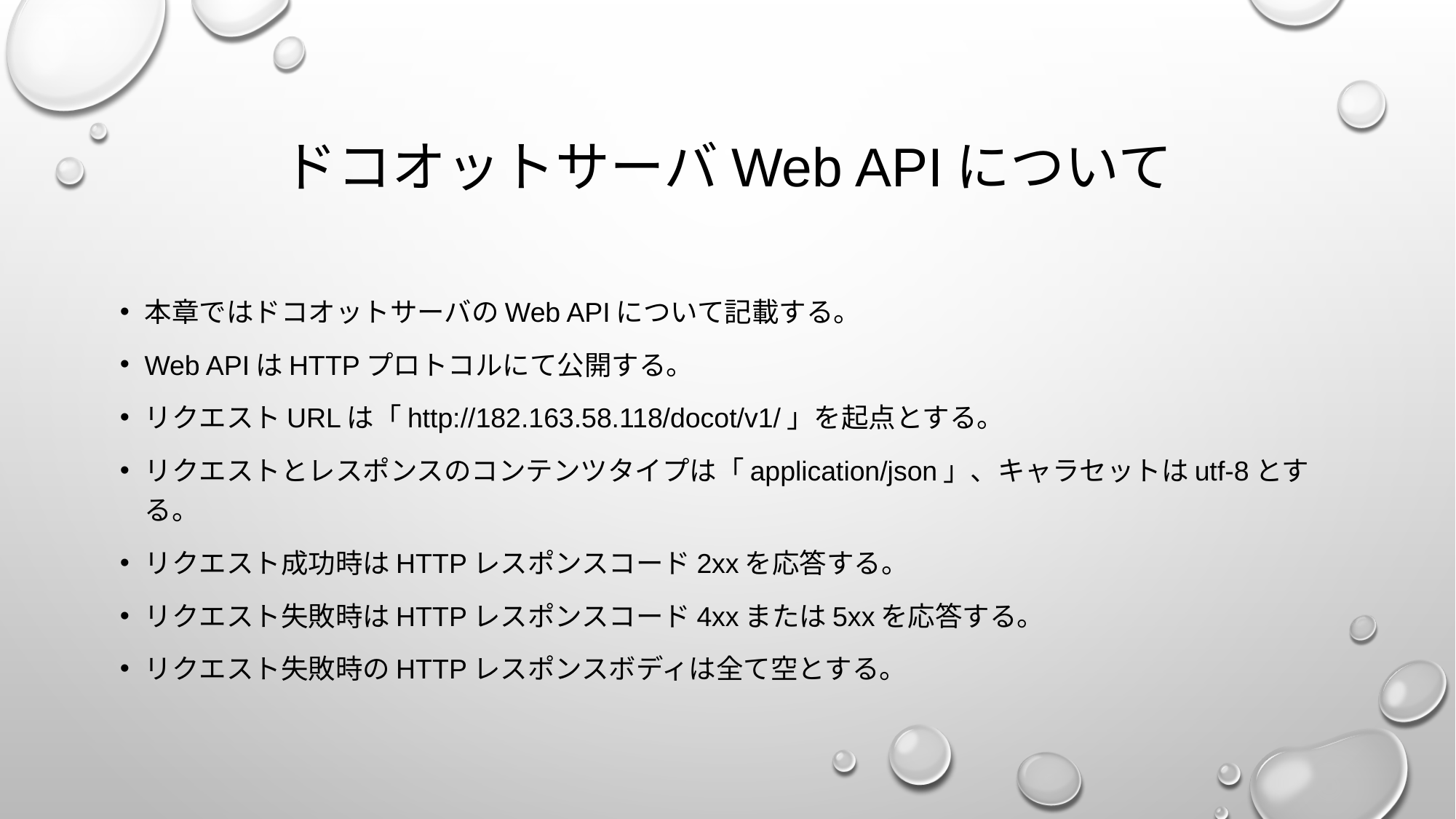

# ドコオットサーバWeb APIについて
本章ではドコオットサーバのWeb APIについて記載する。
Web APIはHTTPプロトコルにて公開する。
リクエストURLは「http://182.163.58.118/docot/v1/」を起点とする。
リクエストとレスポンスのコンテンツタイプは「application/json」、キャラセットはutf-8とする。
リクエスト成功時はHTTPレスポンスコード2xxを応答する。
リクエスト失敗時はHTTPレスポンスコード4xxまたは5xxを応答する。
リクエスト失敗時のHTTPレスポンスボディは全て空とする。